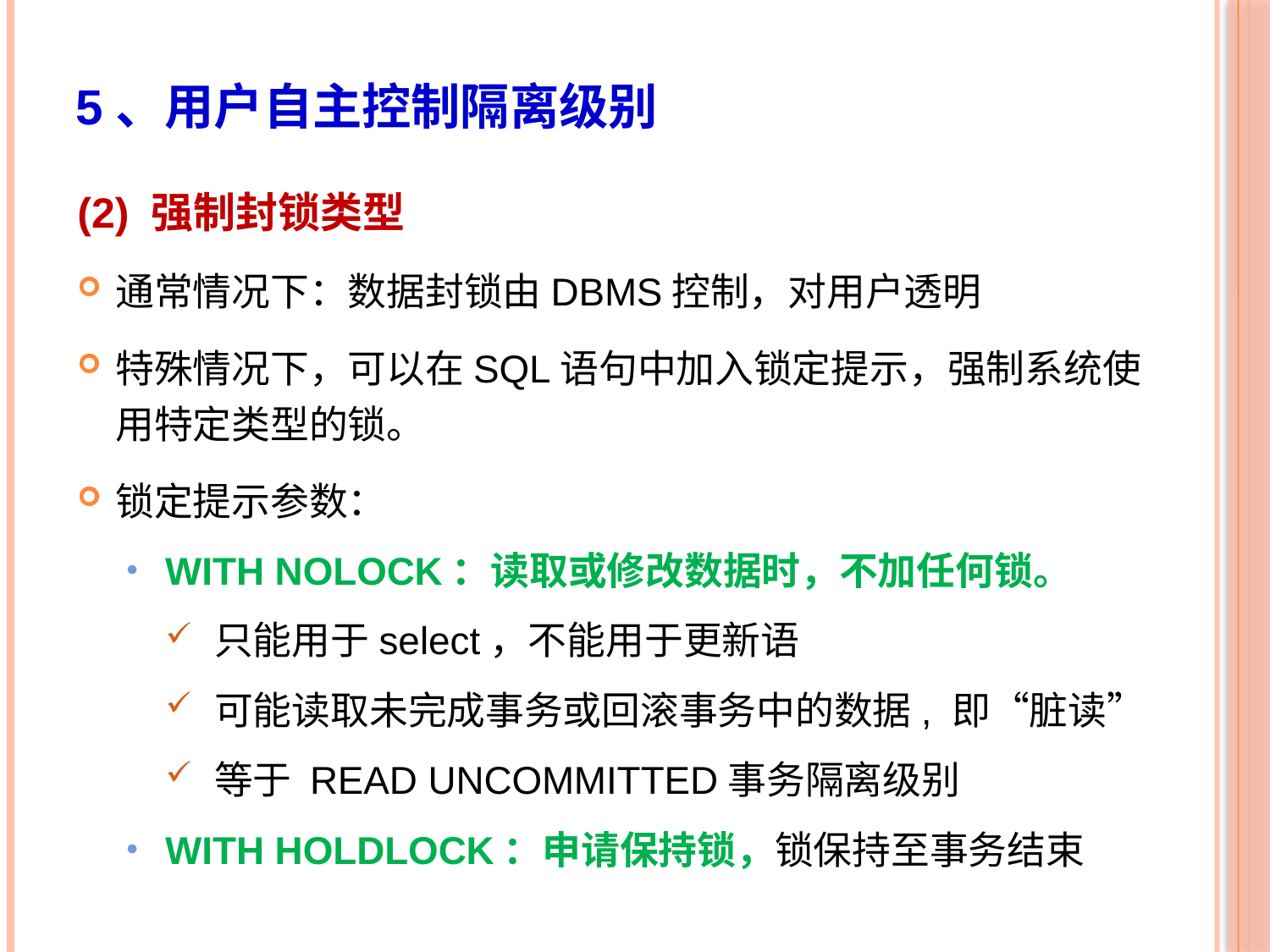

5、用户自主控制隔离级别
(2) 强制封锁类型
通常情况下：数据封锁由DBMS控制，对用户透明
特殊情况下，可以在SQL语句中加入锁定提示，强制系统使用特定类型的锁。
锁定提示参数：
WITH NOLOCK：读取或修改数据时，不加任何锁。
只能用于select，不能用于更新语
可能读取未完成事务或回滚事务中的数据, 即“脏读”
等于 READ UNCOMMITTED事务隔离级别
WITH HOLDLOCK：申请保持锁，锁保持至事务结束